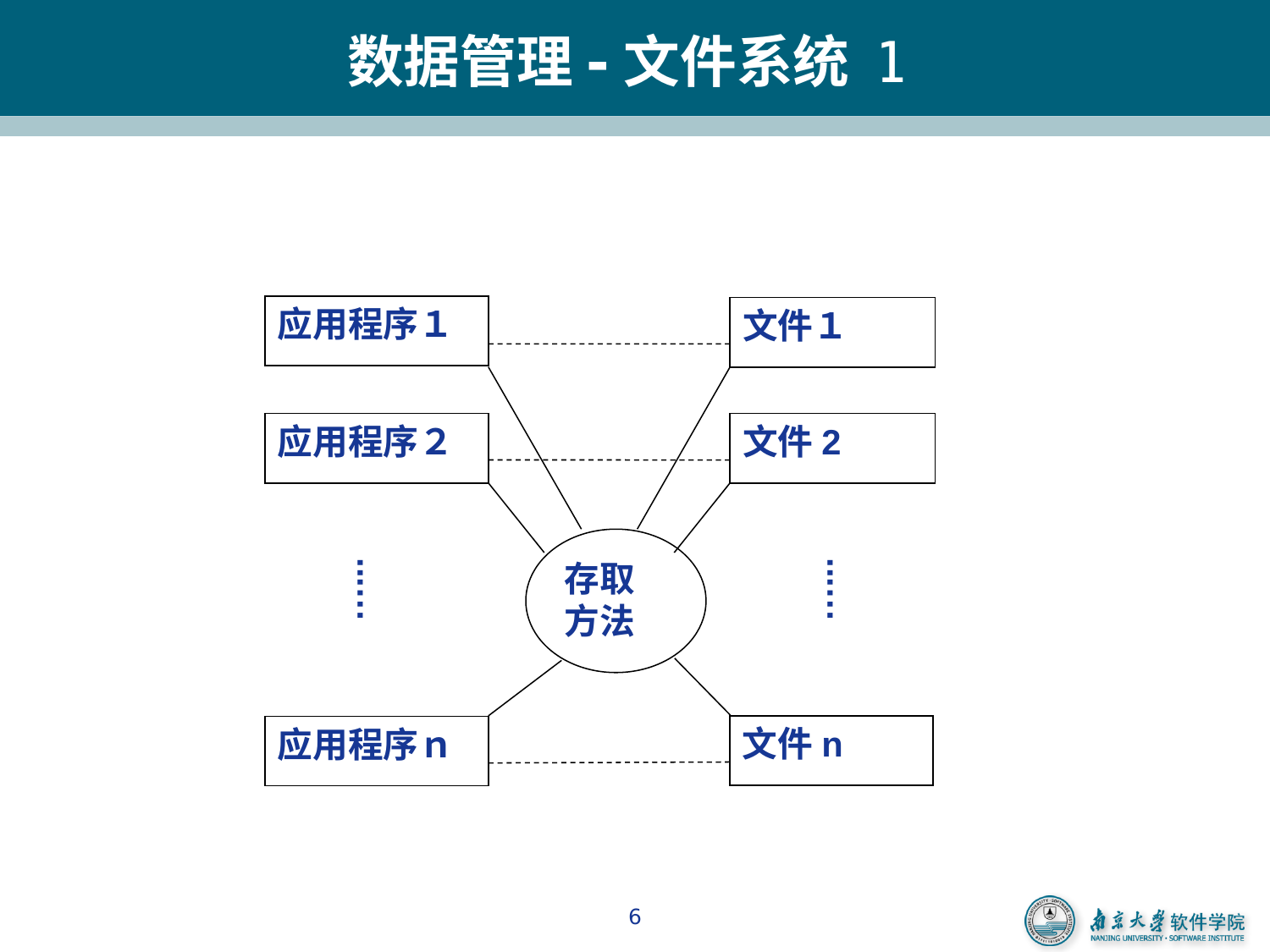

# 数据管理-文件系统 1
应用程序１
文件１

应用程序２
文件2

存取方法
...…
...…

文件n
应用程序ｎ

6